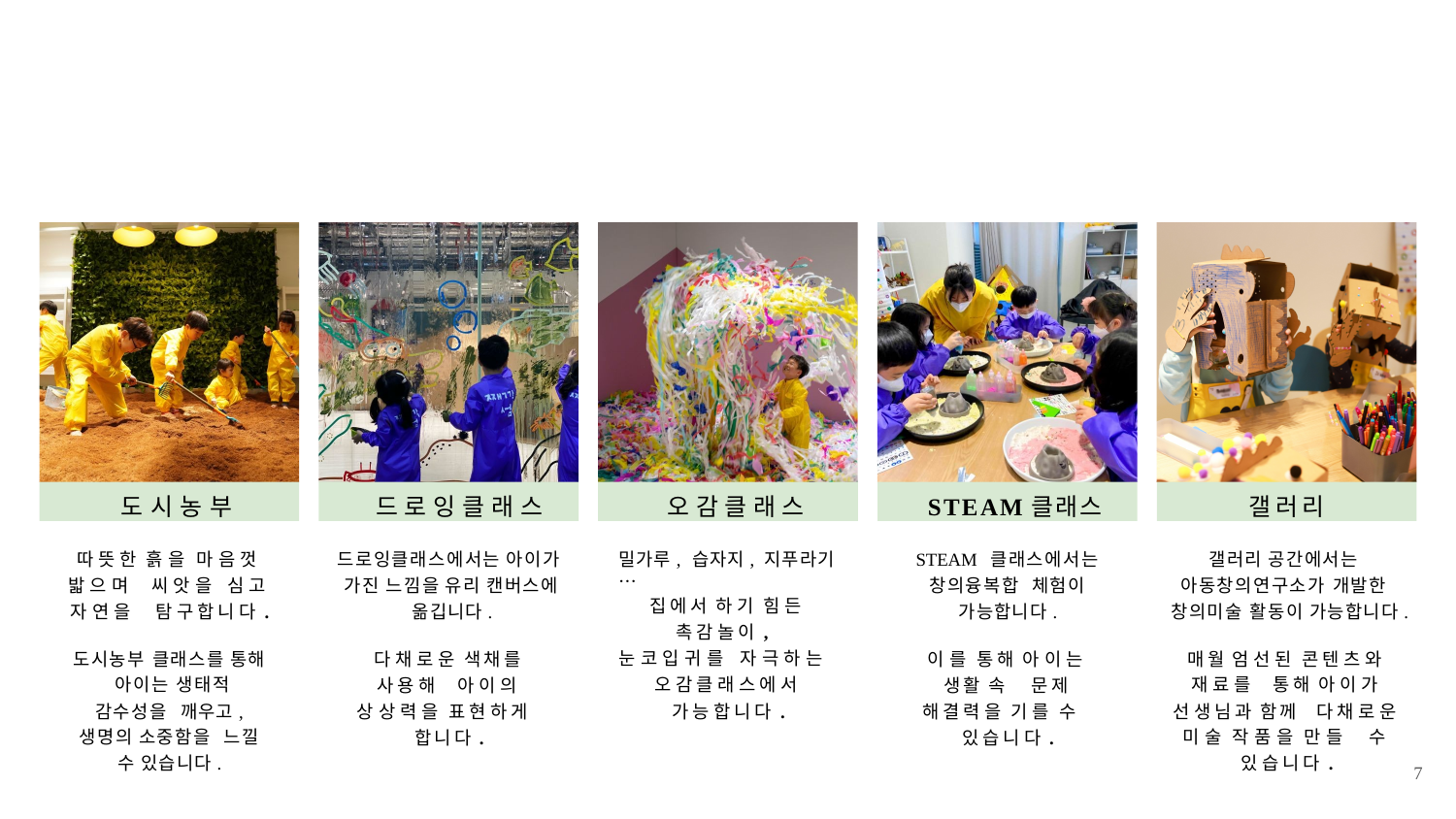

도시농부
드로잉클래스
오감클래스
STEAM클래스
갤러리
따뜻한 흙을 마음껏 밟으며  씨앗을 심고 자연을  탐구합니다.
드로잉클래스에서는 아이가  가진 느낌을 유리 캔버스에  옮깁니다.
STEAM  클래스에서는 창의융복합  체험이 가능합니다.
갤러리 공간에서는  아동창의연구소가 개발한  창의미술 활동이 가능합니다.
밀가루, 습자지, 지푸라기…
집에서 하기 힘든 촉감놀이,  눈코입귀를 자극하는  오감클래스에서 가능합니다.
도시농부 클래스를 통해  아이는 생태적 감수성을  깨우고, 생명의 소중함을  느낄 수 있습니다.
다채로운 색채를 사용해  아이의 상상력을 표현하게  합니다.
이를 통해 아이는 생활 속  문제 해결력을 기를 수  있습니다.
매월 엄선된 콘텐츠와 재료를  통해 아이가 선생님과 함께  다채로운 미술 작품을 만들  수 있습니다.
7